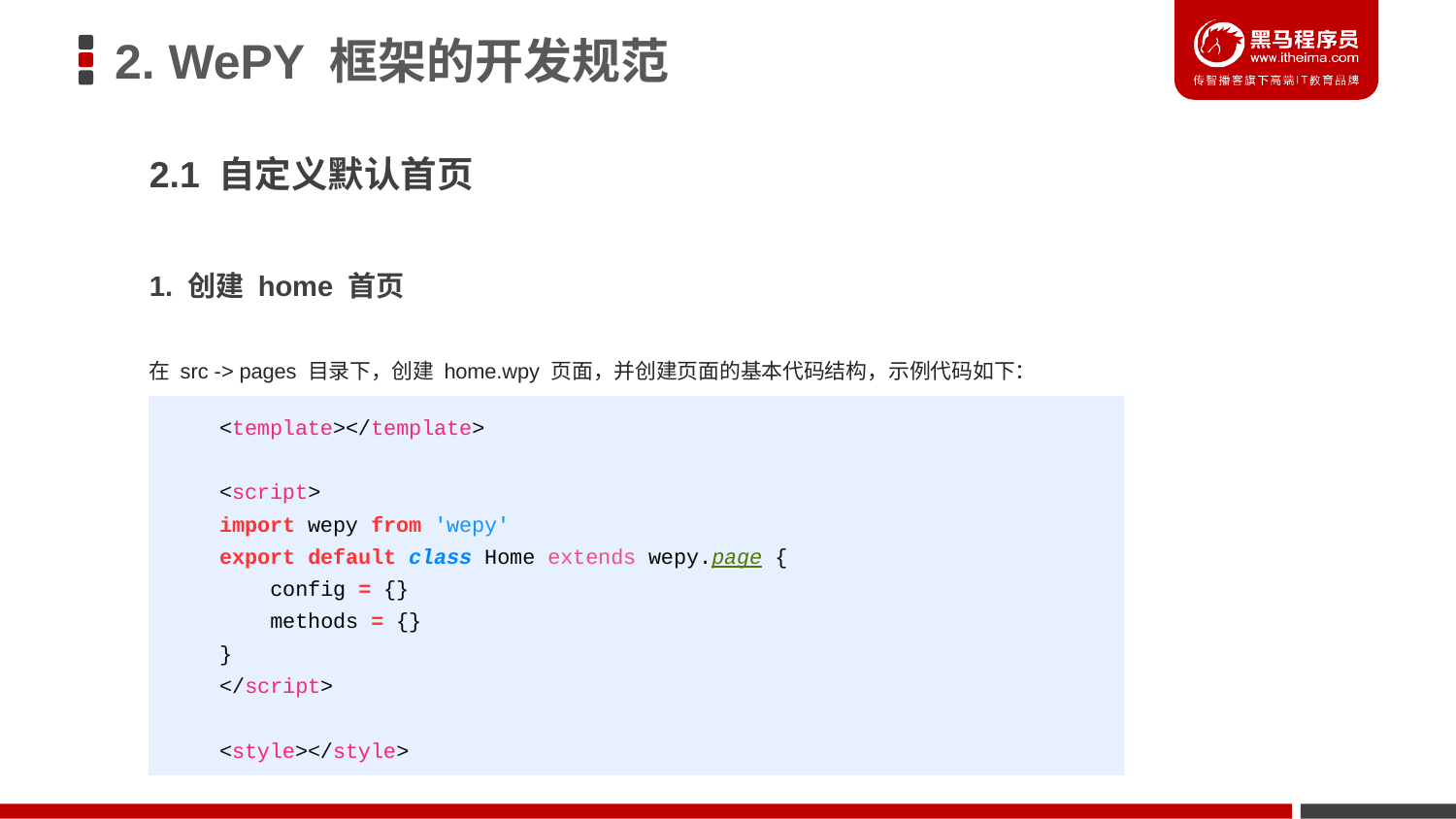

# 2. WePY 框架的开发规范
2.1 自定义默认首页
1. 创建 home 首页
在 src -> pages 目录下，创建 home.wpy 页面，并创建页面的基本代码结构，示例代码如下：

<template></template>
<script>
import wepy from 'wepy'
export default class Home extends wepy.page {
    config = {}
    methods = {}
}
</script>
<style></style>